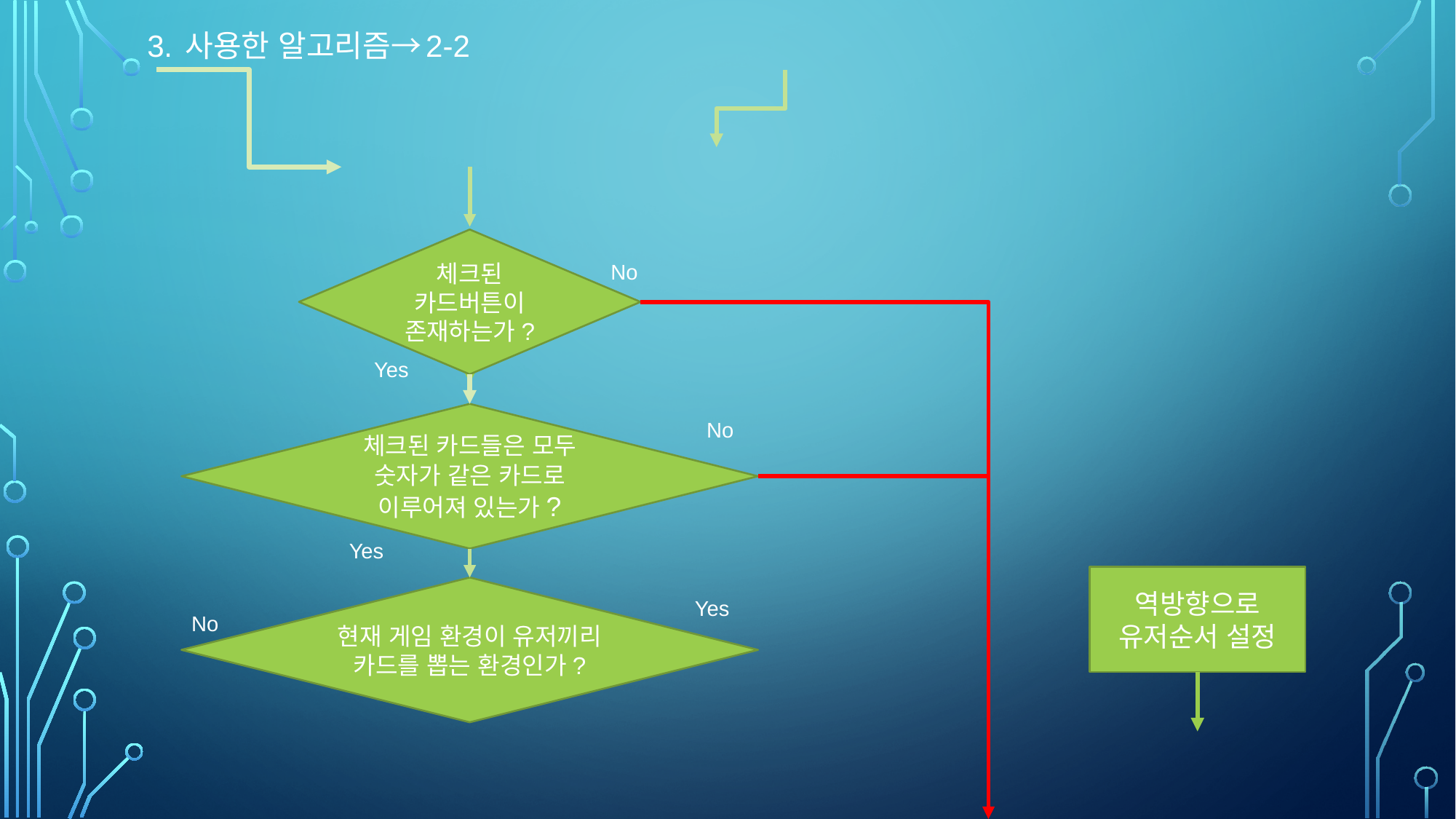

# 3. 사용한 알고리즘→2-2
체크된 카드버튼이 존재하는가?
No
Yes
체크된 카드들은 모두 숫자가 같은 카드로 이루어져 있는가?
No
Yes
역방향으로 유저순서 설정
현재 게임 환경이 유저끼리 카드를 뽑는 환경인가?
Yes
No